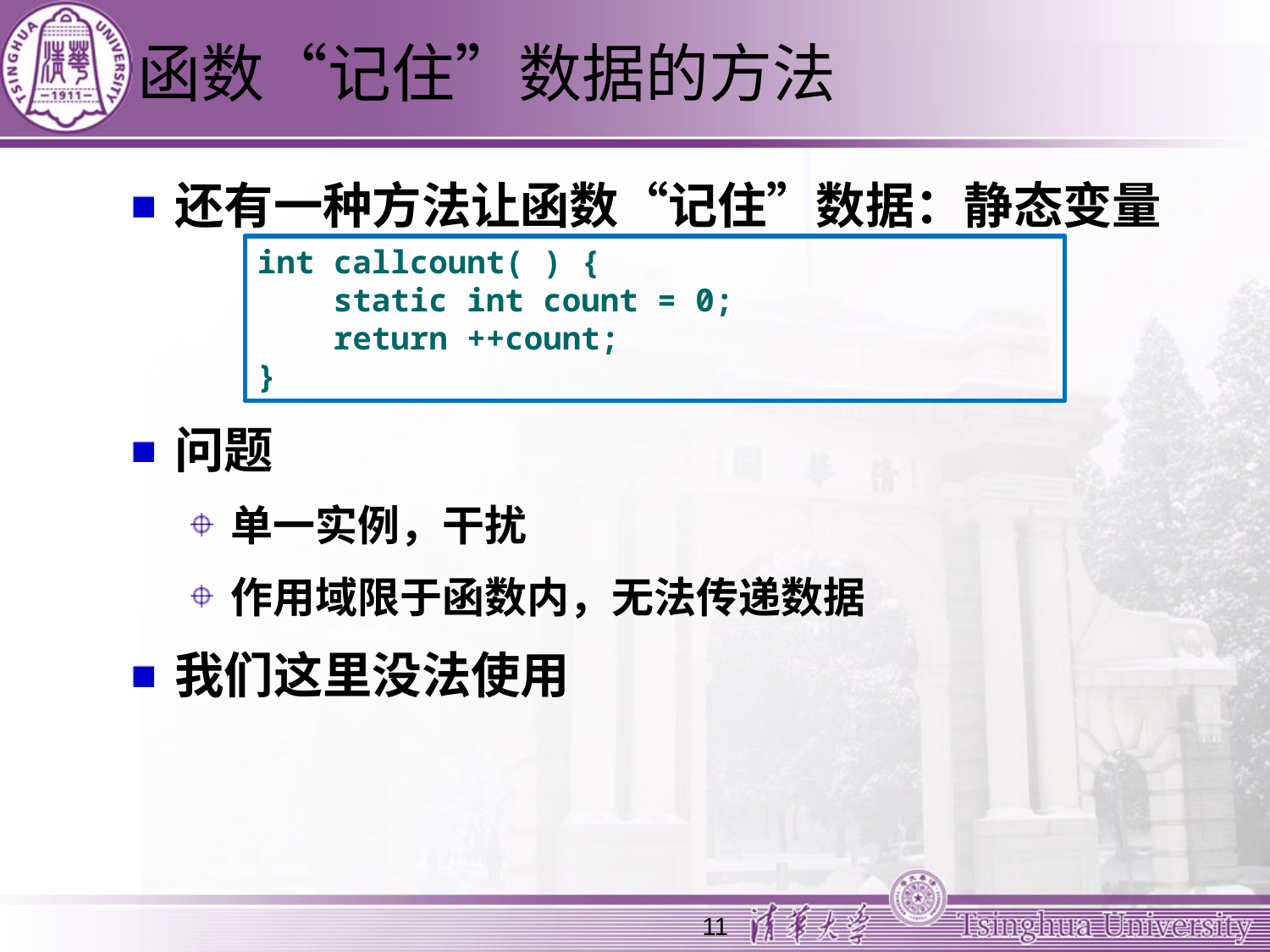

# 函数“记住”数据的方法
还有一种方法让函数“记住”数据：静态变量

问题
单一实例，干扰
作用域限于函数内，无法传递数据
我们这里没法使用
int callcount( ) {
    static int count = 0;
    return ++count;
}
11